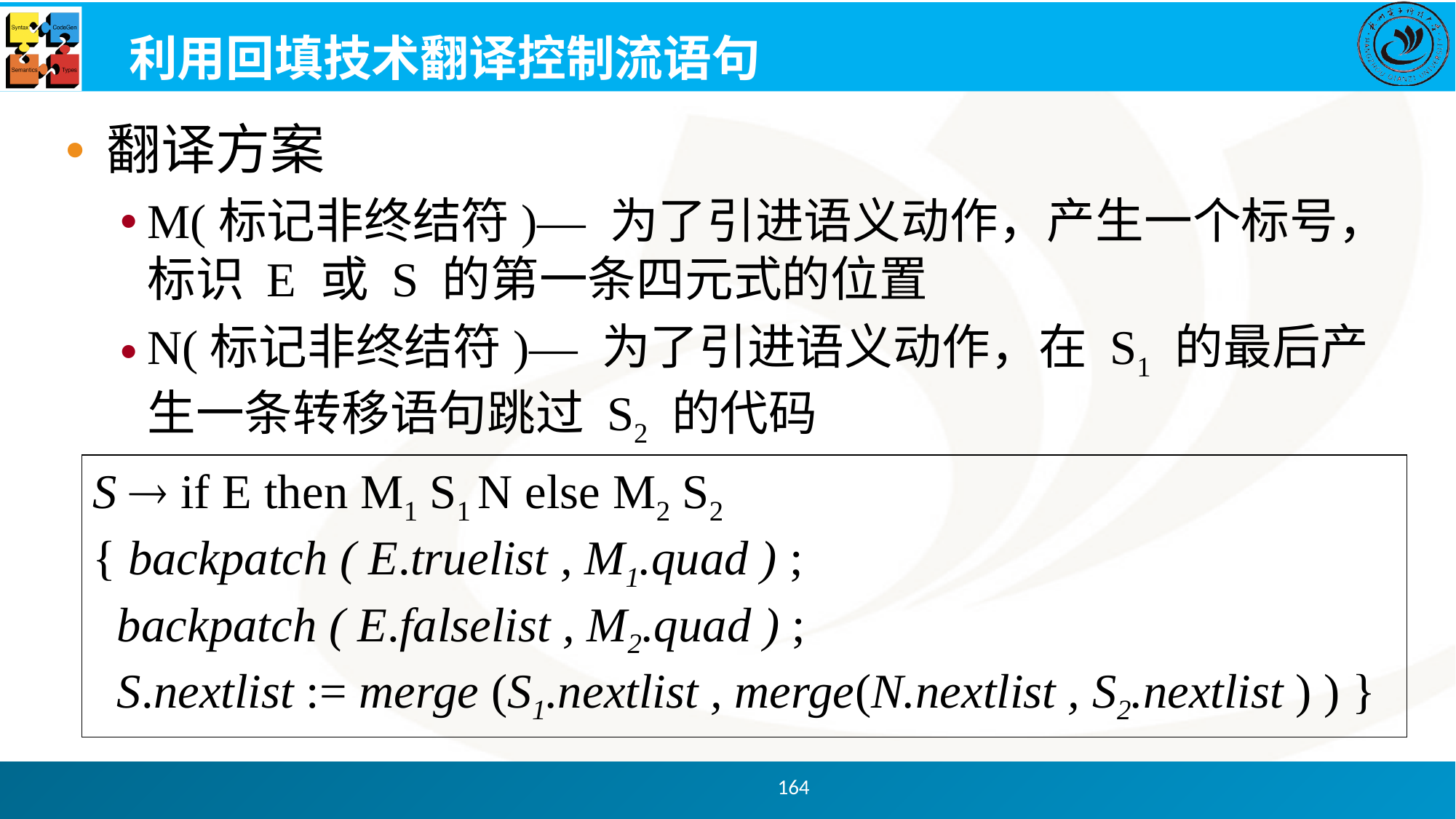

# 利用回填技术翻译控制流语句
翻译方案
M(标记非终结符)— 为了引进语义动作，产生一个标号，标识 E 或 S 的第一条四元式的位置
N(标记非终结符)— 为了引进语义动作，在 S1 的最后产生一条转移语句跳过 S2 的代码
S → if E then M1 S1 N else M2 S2
{ backpatch ( E.truelist , M1.quad ) ;
  backpatch ( E.falselist , M2.quad ) ;
  S.nextlist := merge (S1.nextlist , merge(N.nextlist , S2.nextlist ) ) }
164